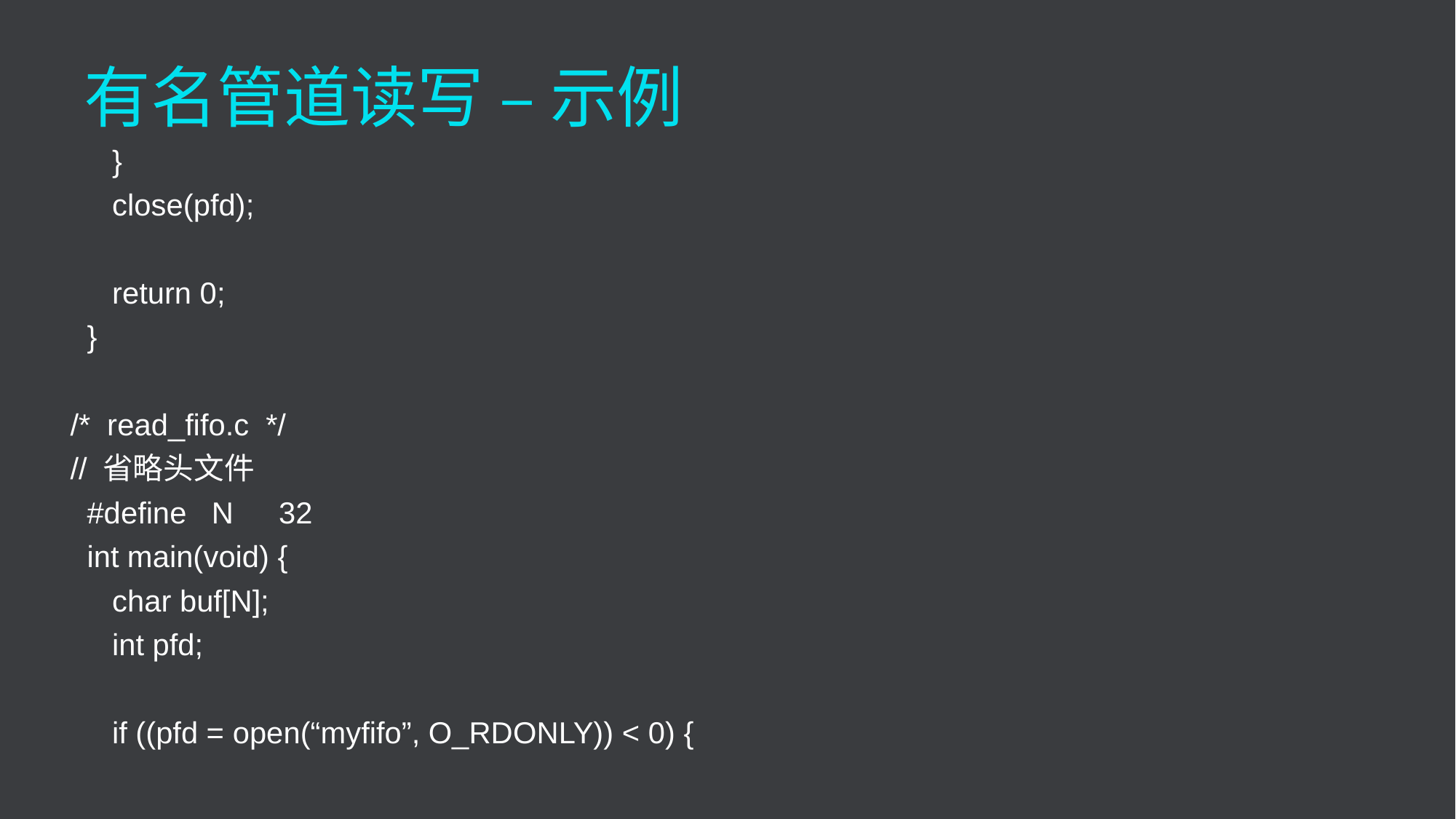

有名管道读写 – 示例
     }
     close(pfd);

     return 0;
  }

/*  read_fifo.c  */
// 省略头文件
  #define   N　32
  int main(void) {
     char buf[N];
     int pfd;

     if ((pfd = open(“myfifo”, O_RDONLY)) < 0) {